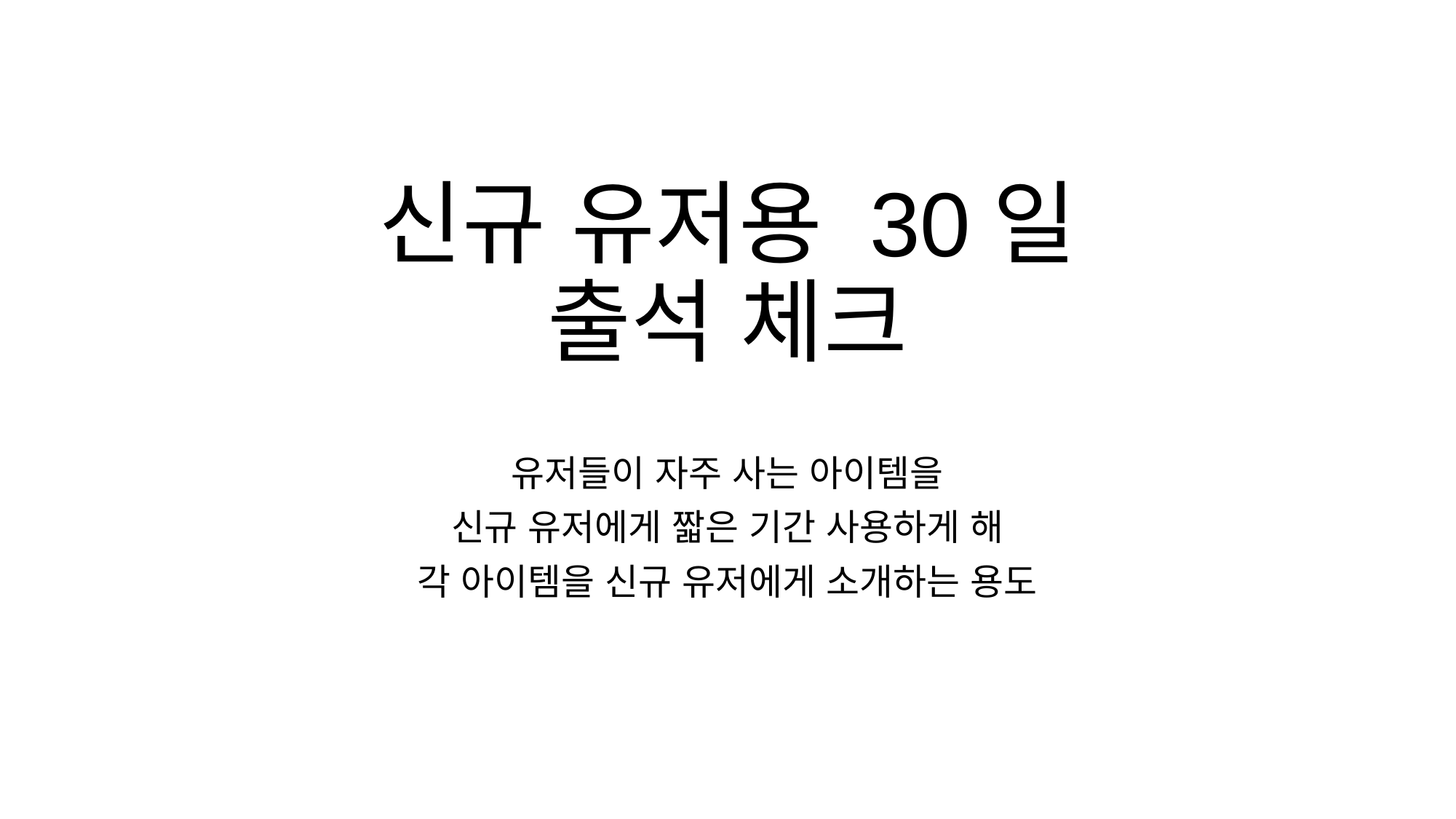

# 신규 유저용 30일 출석 체크
유저들이 자주 사는 아이템을
신규 유저에게 짧은 기간 사용하게 해
각 아이템을 신규 유저에게 소개하는 용도